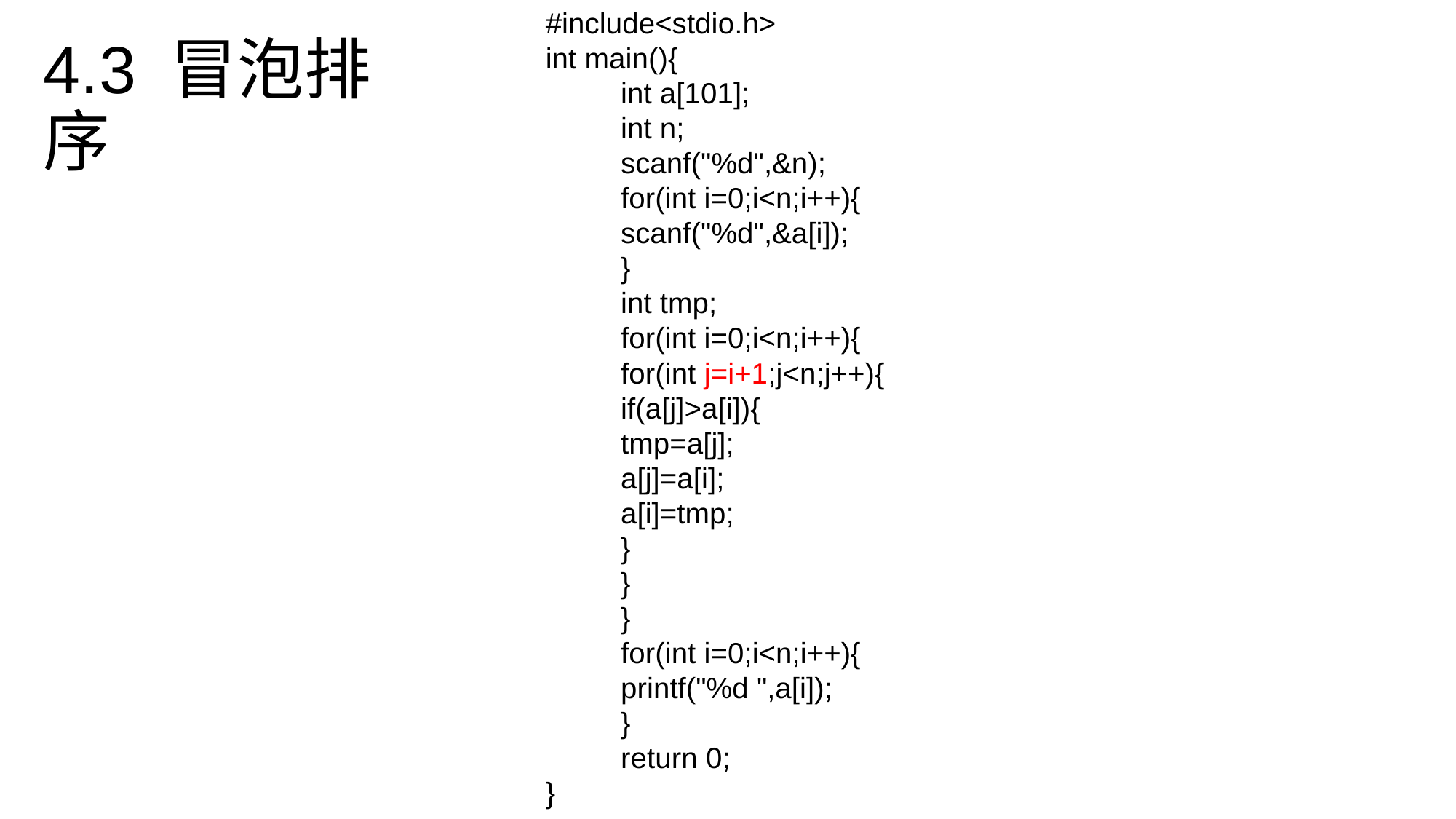

#include<stdio.h>
int main(){
	int a[101];
	int n;
	scanf("%d",&n);
	for(int i=0;i<n;i++){
		scanf("%d",&a[i]);
	}
	int tmp;
	for(int i=0;i<n;i++){
		for(int j=i+1;j<n;j++){
			if(a[j]>a[i]){
				tmp=a[j];
				a[j]=a[i];
				a[i]=tmp;
			}
		}
	}
	for(int i=0;i<n;i++){
		printf("%d ",a[i]);
	}
	return 0;
}

# 4.3 冒泡排序